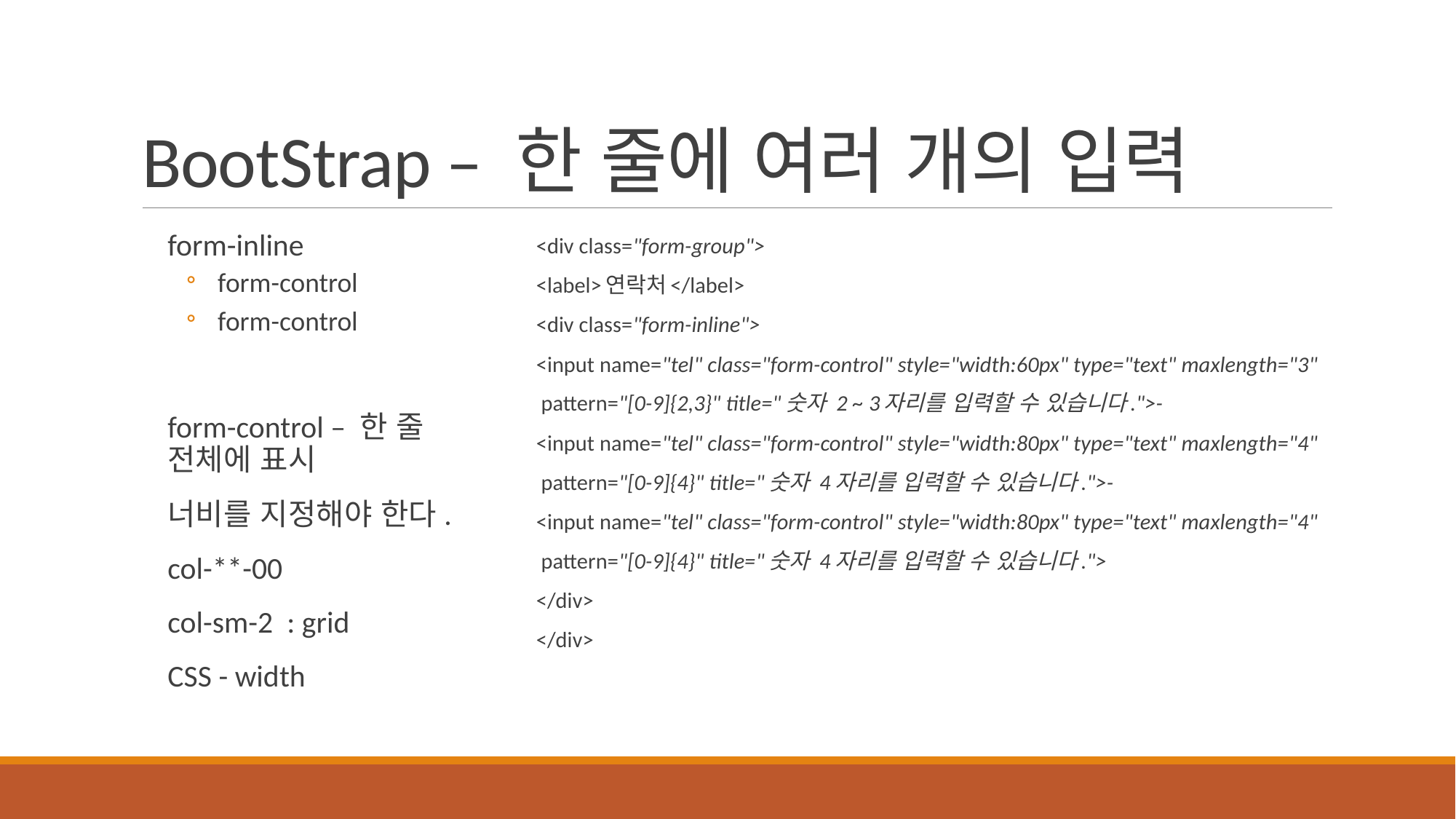

# BootStrap – 한 줄에 여러 개의 입력
form-inline
form-control
form-control

form-control – 한 줄 전체에 표시
너비를 지정해야 한다.
col-**-00
col-sm-2  : grid
CSS - width
<div class="form-group">
<label>연락처</label>
<div class="form-inline">
<input name="tel" class="form-control" style="width:60px" type="text" maxlength="3"
 pattern="[0-9]{2,3}" title="숫자 2 ~ 3자리를 입력할 수 있습니다.">-
<input name="tel" class="form-control" style="width:80px" type="text" maxlength="4"
 pattern="[0-9]{4}" title="숫자 4자리를 입력할 수 있습니다.">-
<input name="tel" class="form-control" style="width:80px" type="text" maxlength="4"
 pattern="[0-9]{4}" title="숫자 4자리를 입력할 수 있습니다.">
</div>
</div>